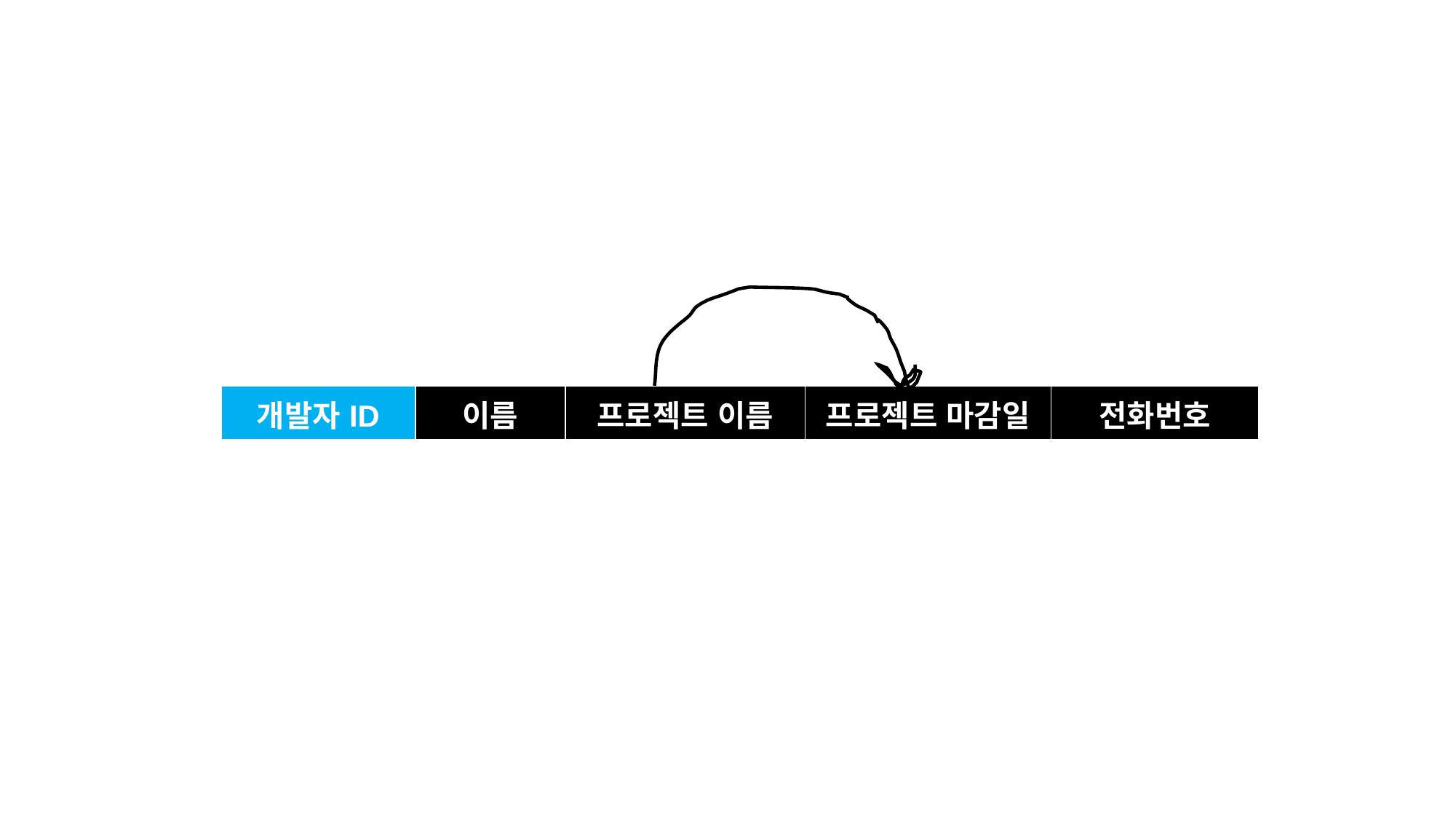

| 개발자ID | 이름 | 프로젝트 이름 | 프로젝트 마감일 | 전화번호 |
| --- | --- | --- | --- | --- |